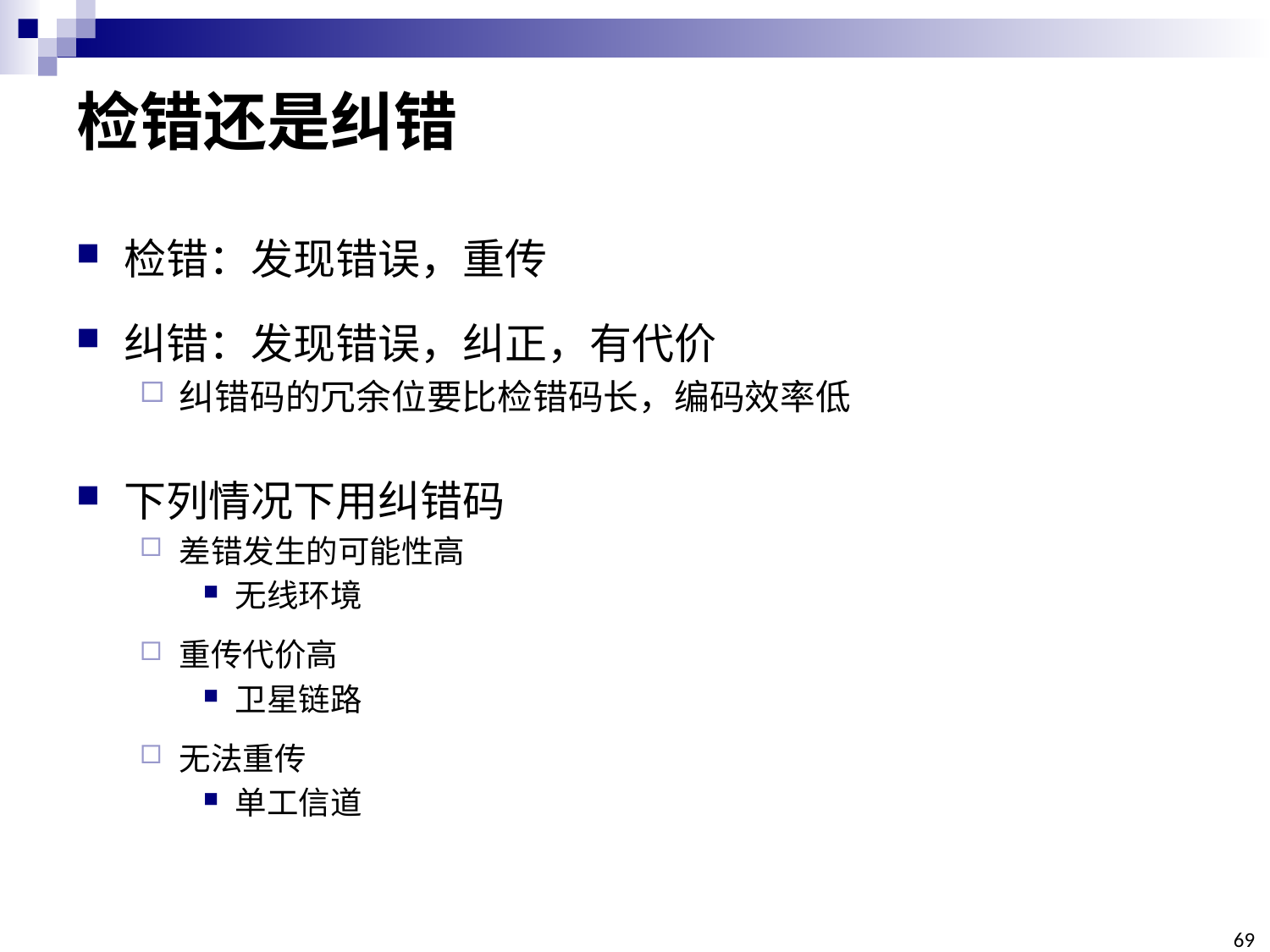

# 检错还是纠错
检错：发现错误，重传
纠错：发现错误，纠正，有代价
纠错码的冗余位要比检错码长，编码效率低
下列情况下用纠错码
差错发生的可能性高
无线环境
重传代价高
卫星链路
无法重传
单工信道

69